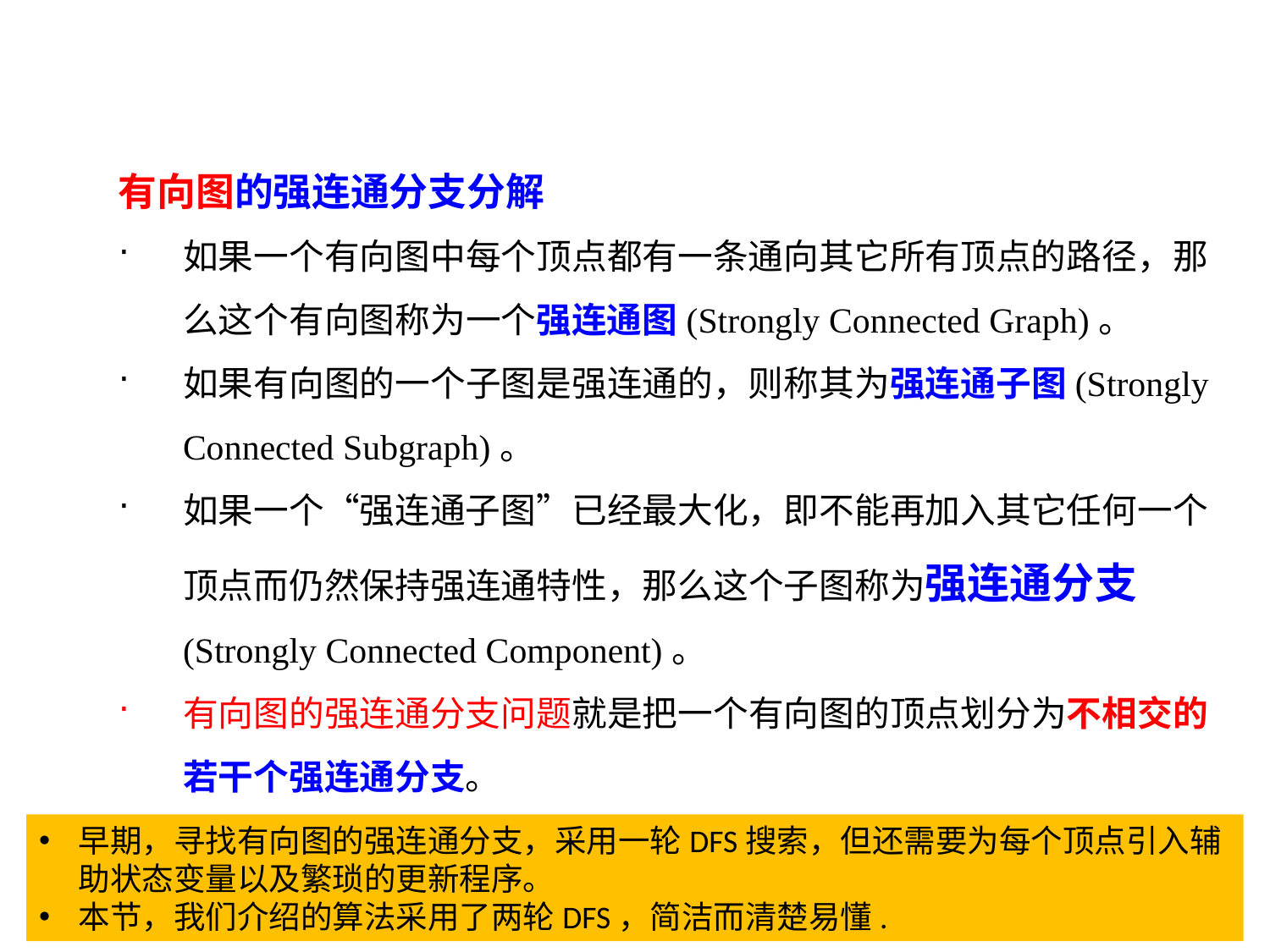

有向图的强连通分支分解
如果一个有向图中每个顶点都有一条通向其它所有顶点的路径，那么这个有向图称为一个强连通图(Strongly Connected Graph)。
如果有向图的一个子图是强连通的，则称其为强连通子图(Strongly Connected Subgraph)。
如果一个“强连通子图”已经最大化，即不能再加入其它任何一个顶点而仍然保持强连通特性，那么这个子图称为强连通分支(Strongly Connected Component)。
有向图的强连通分支问题就是把一个有向图的顶点划分为不相交的若干个强连通分支。
早期，寻找有向图的强连通分支，采用一轮DFS搜索，但还需要为每个顶点引入辅助状态变量以及繁琐的更新程序。
本节，我们介绍的算法采用了两轮DFS，简洁而清楚易懂.
8-41